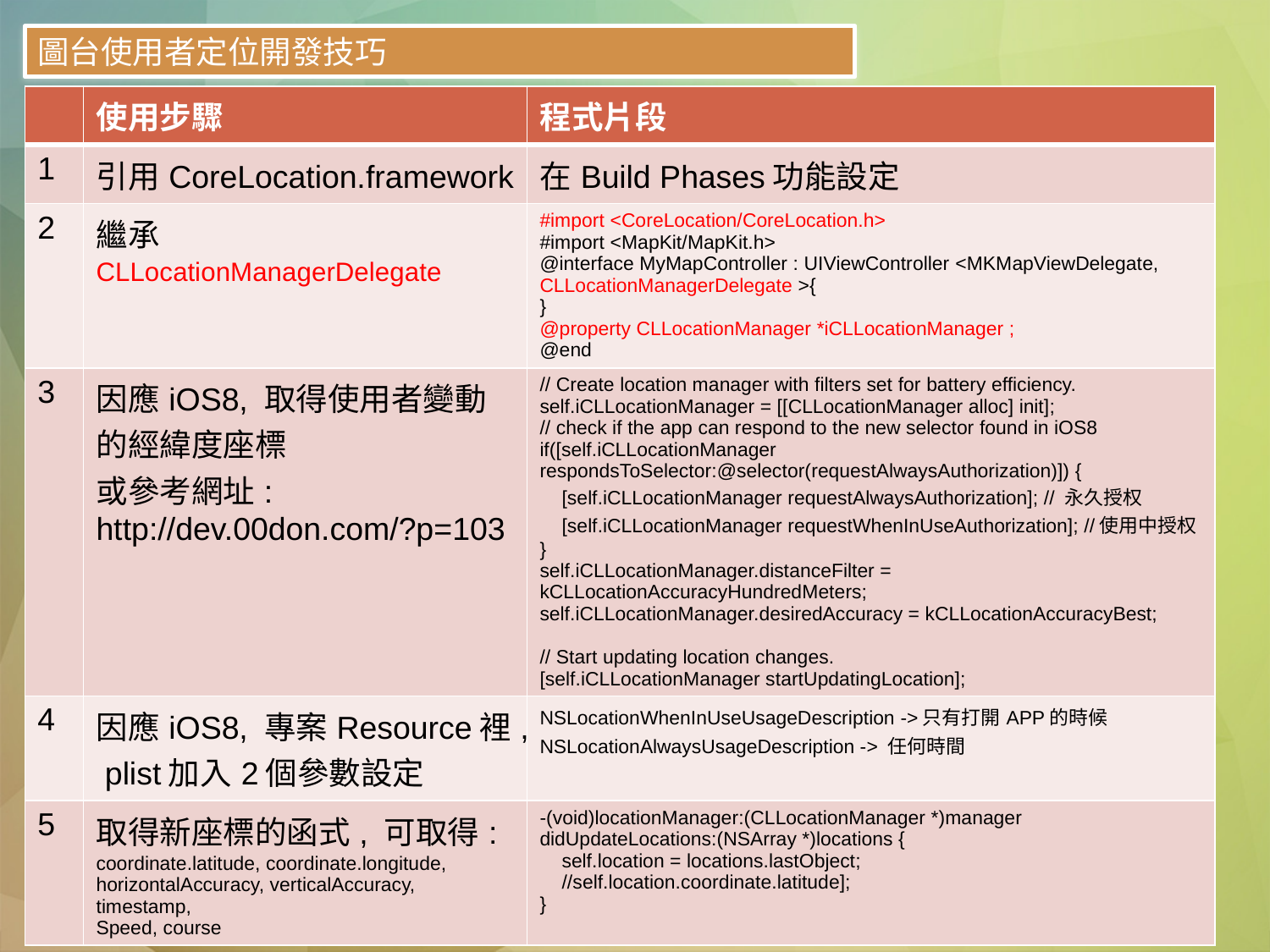

圖台使用者定位開發技巧
|  | 使用步驟 | 程式片段 |
| --- | --- | --- |
| 1 | 引用CoreLocation.framework | 在Build Phases功能設定 |
| 2 | 繼承CLLocationManagerDelegate | #import <CoreLocation/CoreLocation.h> #import <MapKit/MapKit.h> @interface MyMapController : UIViewController <MKMapViewDelegate, CLLocationManagerDelegate >{ } @property CLLocationManager \*iCLLocationManager ; @end |
| 3 | 因應iOS8, 取得使用者變動的經緯度座標 或參考網址: http://dev.00don.com/?p=103 | // Create location manager with filters set for battery efficiency. self.iCLLocationManager = [[CLLocationManager alloc] init]; // check if the app can respond to the new selector found in iOS8 if([self.iCLLocationManager respondsToSelector:@selector(requestAlwaysAuthorization)]) { [self.iCLLocationManager requestAlwaysAuthorization]; // 永久授权 [self.iCLLocationManager requestWhenInUseAuthorization]; //使用中授权 } self.iCLLocationManager.distanceFilter = kCLLocationAccuracyHundredMeters; self.iCLLocationManager.desiredAccuracy = kCLLocationAccuracyBest; // Start updating location changes. [self.iCLLocationManager startUpdatingLocation]; |
| 4 | 因應iOS8, 專案Resource裡, plist加入2個參數設定 | NSLocationWhenInUseUsageDescription ->只有打開APP的時候 NSLocationAlwaysUsageDescription -> 任何時間 |
| 5 | 取得新座標的函式, 可取得: coordinate.latitude, coordinate.longitude, horizontalAccuracy, verticalAccuracy, timestamp, Speed, course | -(void)locationManager:(CLLocationManager \*)manager didUpdateLocations:(NSArray \*)locations { self.location = locations.lastObject; //self.location.coordinate.latitude]; } |